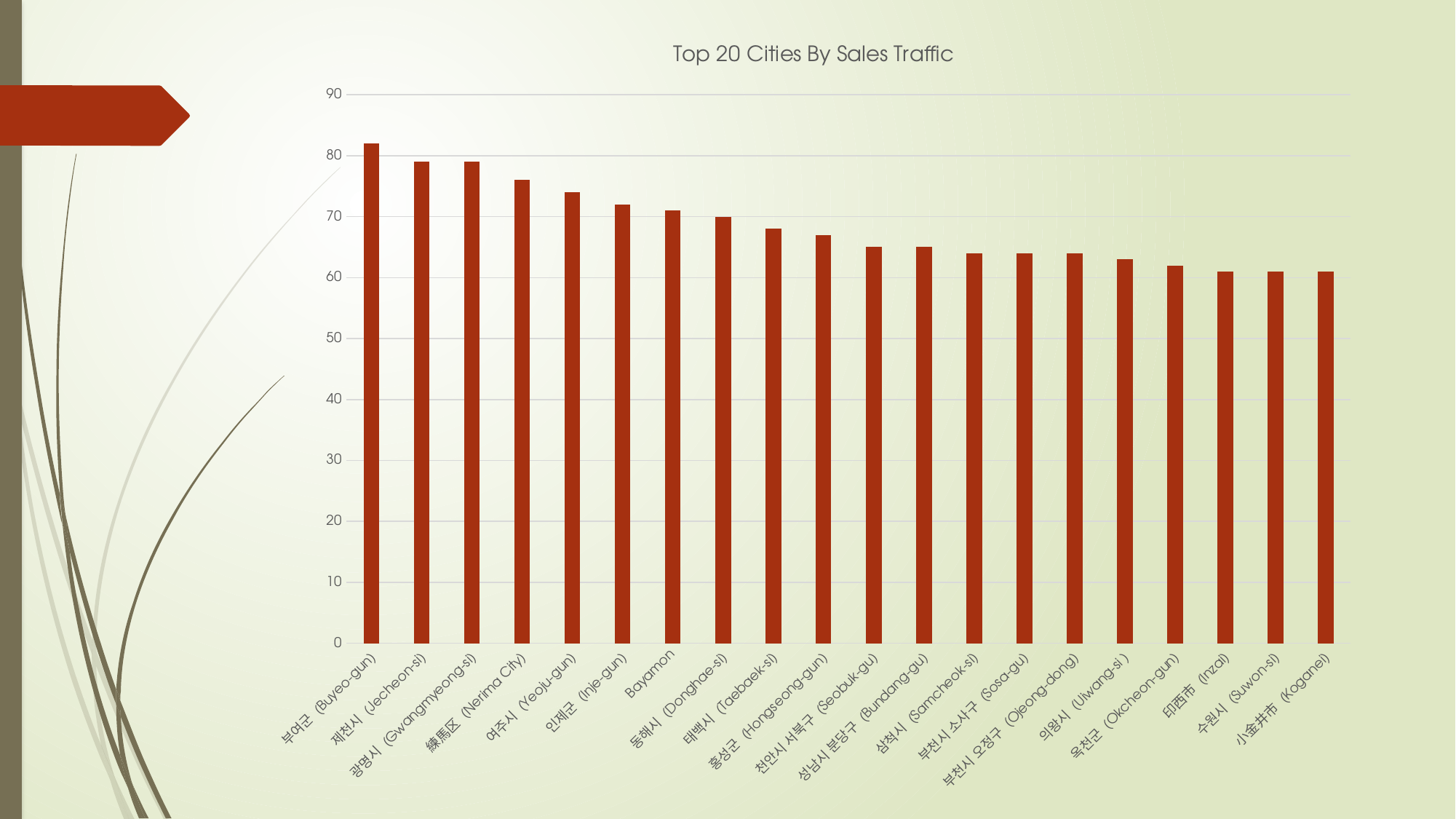

### Chart: Top 20 Cities By Sales Traffic

| Category |  |
|---|---|
| 부여군 (Buyeo-gun) | 82.0 |
| 제천시 (Jecheon-si) | 79.0 |
| 광명시 (Gwangmyeong-si) | 79.0 |
| 練馬区 (Nerima City) | 76.0 |
| 여주시 (Yeoju-gun) | 74.0 |
| 인제군 (Inje-gun) | 72.0 |
| Bayamon | 71.0 |
| 동해시 (Donghae-si) | 70.0 |
| 태백시 (Taebaek-si) | 68.0 |
| 홍성군 (Hongseong-gun) | 67.0 |
| 천안시 서북구 (Seobuk-gu) | 65.0 |
| 성남시 분당구 (Bundang-gu) | 65.0 |
| 삼척시 (Samcheok-si) | 64.0 |
| 부천시 소사구 (Sosa-gu) | 64.0 |
| 부천시 오정구 (Ojeong-dong) | 64.0 |
| 의왕시 (Uiwang-si ) | 63.0 |
| 옥천군 (Okcheon-gun) | 62.0 |
| 印西市 (Inzai) | 61.0 |
| 수원시 (Suwon-si) | 61.0 |
| 小金井市 (Koganei) | 61.0 |